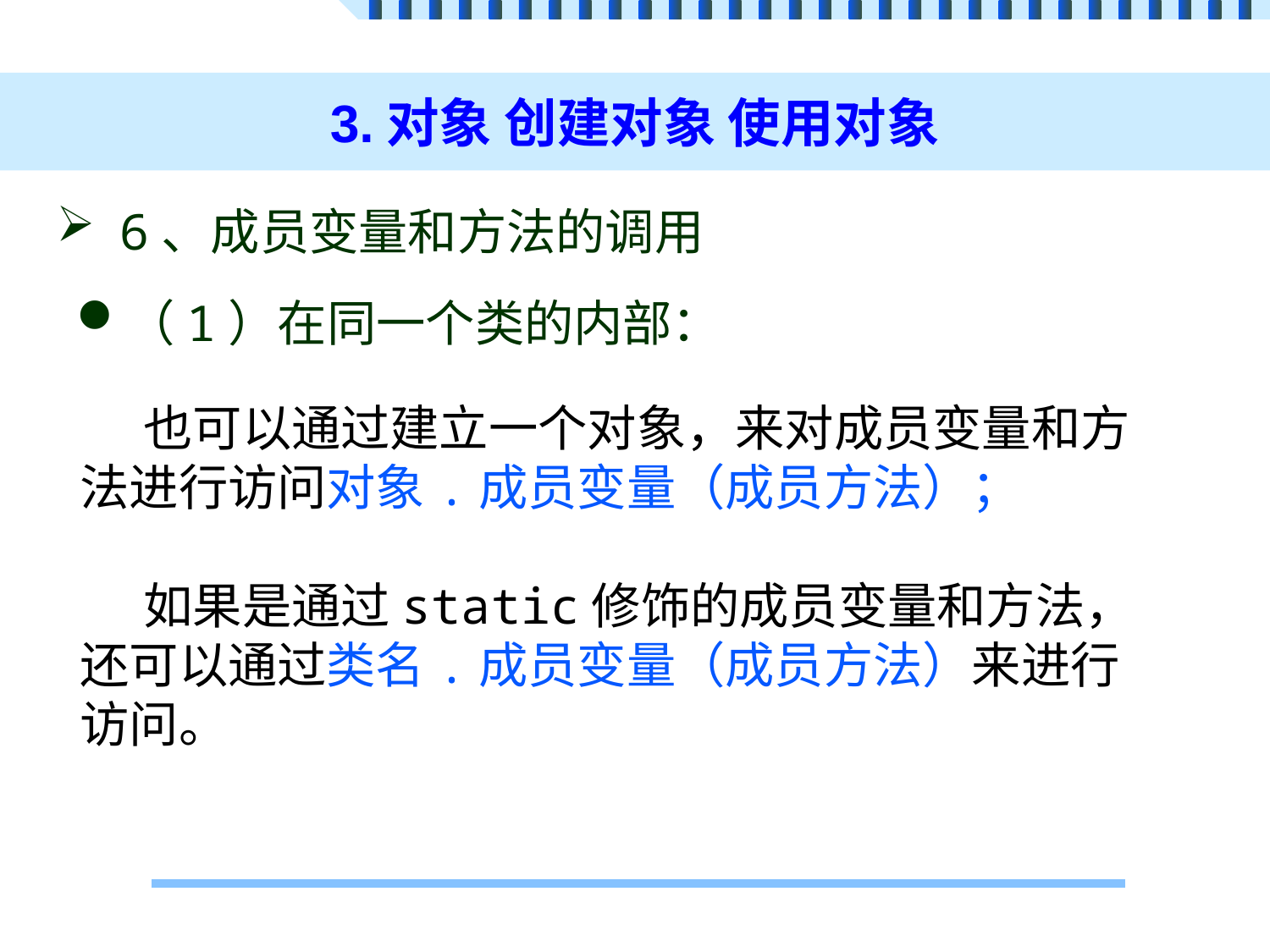

# 3.对象 创建对象 使用对象
6、成员变量和方法的调用
（1）在同一个类的内部：
也可以通过建立一个对象，来对成员变量和方法进行访问对象.成员变量（成员方法）；

如果是通过static修饰的成员变量和方法，还可以通过类名.成员变量（成员方法）来进行访问。